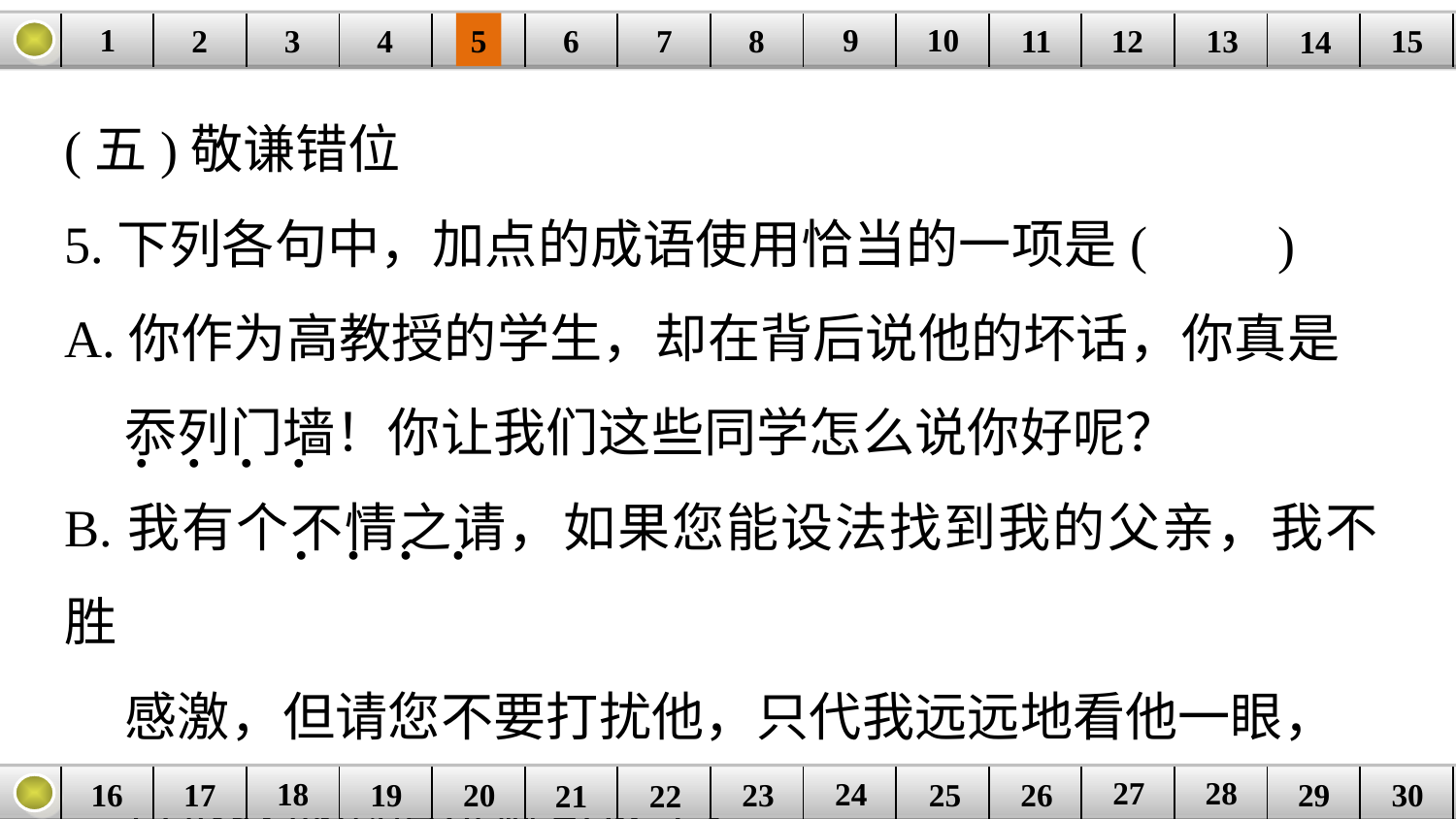

9
10
1
3
4
5
6
8
11
2
12
15
|  |  |  |  |  |  |  |  |  |  |  |  |  |  |  |
| --- | --- | --- | --- | --- | --- | --- | --- | --- | --- | --- | --- | --- | --- | --- |
7
13
14

(五)敬谦错位
5.下列各句中，加点的成语使用恰当的一项是(　　)
A.你作为高教授的学生，却在背后说他的坏话，你真是
    忝列门墙！你让我们这些同学怎么说你好呢？
B.我有个不情之请，如果您能设法找到我的父亲，我不胜
    感激，但请您不要打扰他，只代我远远地看他一眼，
    告诉我他的情况就可以了。
.   .   .   .
.   .   .   .

27
28
18
24
16
25
26
30
|  |  |  |  |  |  |  |  |  |  |  |  |  |  |  |
| --- | --- | --- | --- | --- | --- | --- | --- | --- | --- | --- | --- | --- | --- | --- |
23
17
19
20
29
21
22